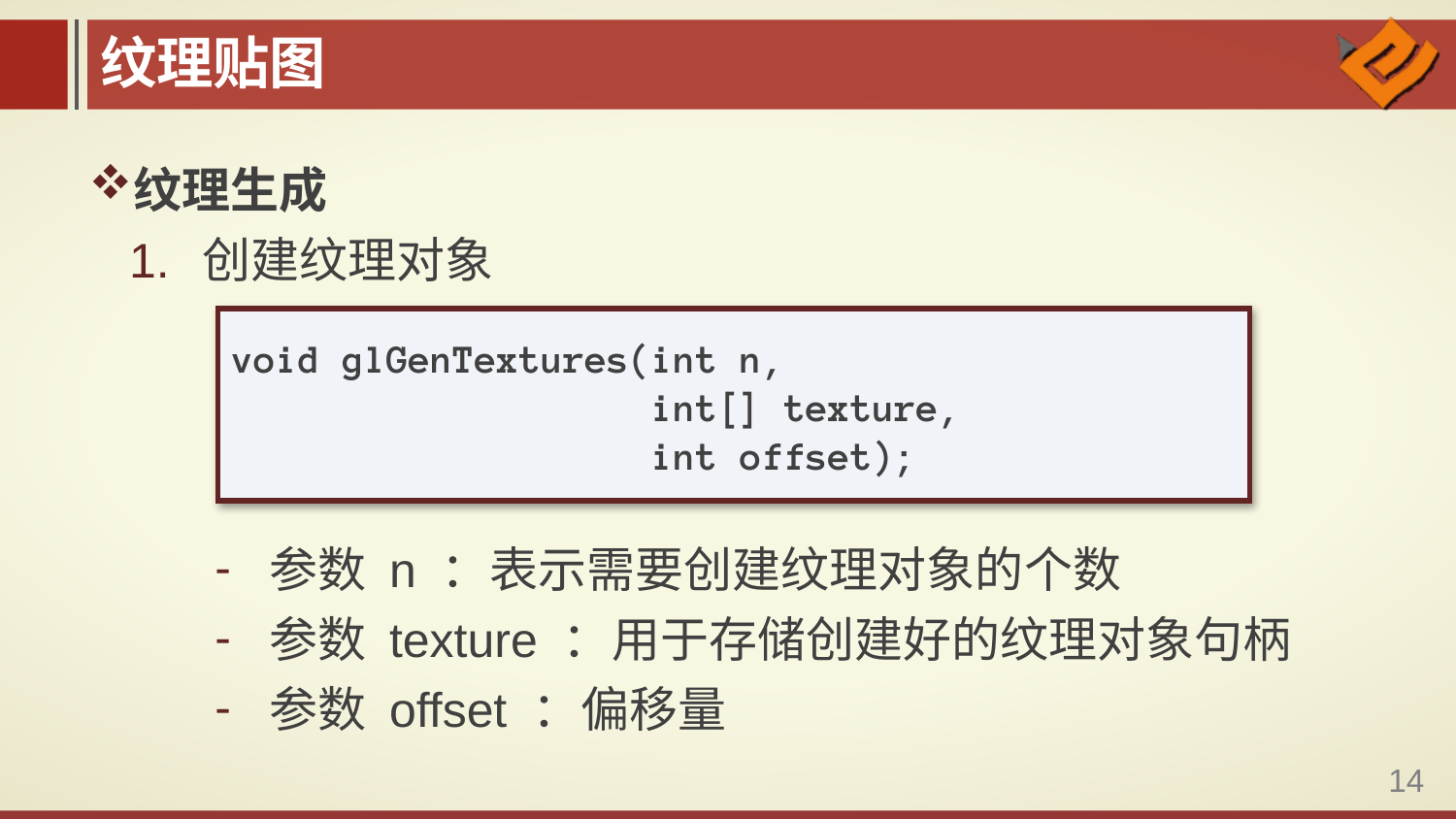

纹理贴图
纹理生成
创建纹理对象
| void glGenTextures(int n, int[] texture, int offset); |
| --- |
参数 n ：表示需要创建纹理对象的个数
参数 texture ：用于存储创建好的纹理对象句柄
参数 offset ：偏移量